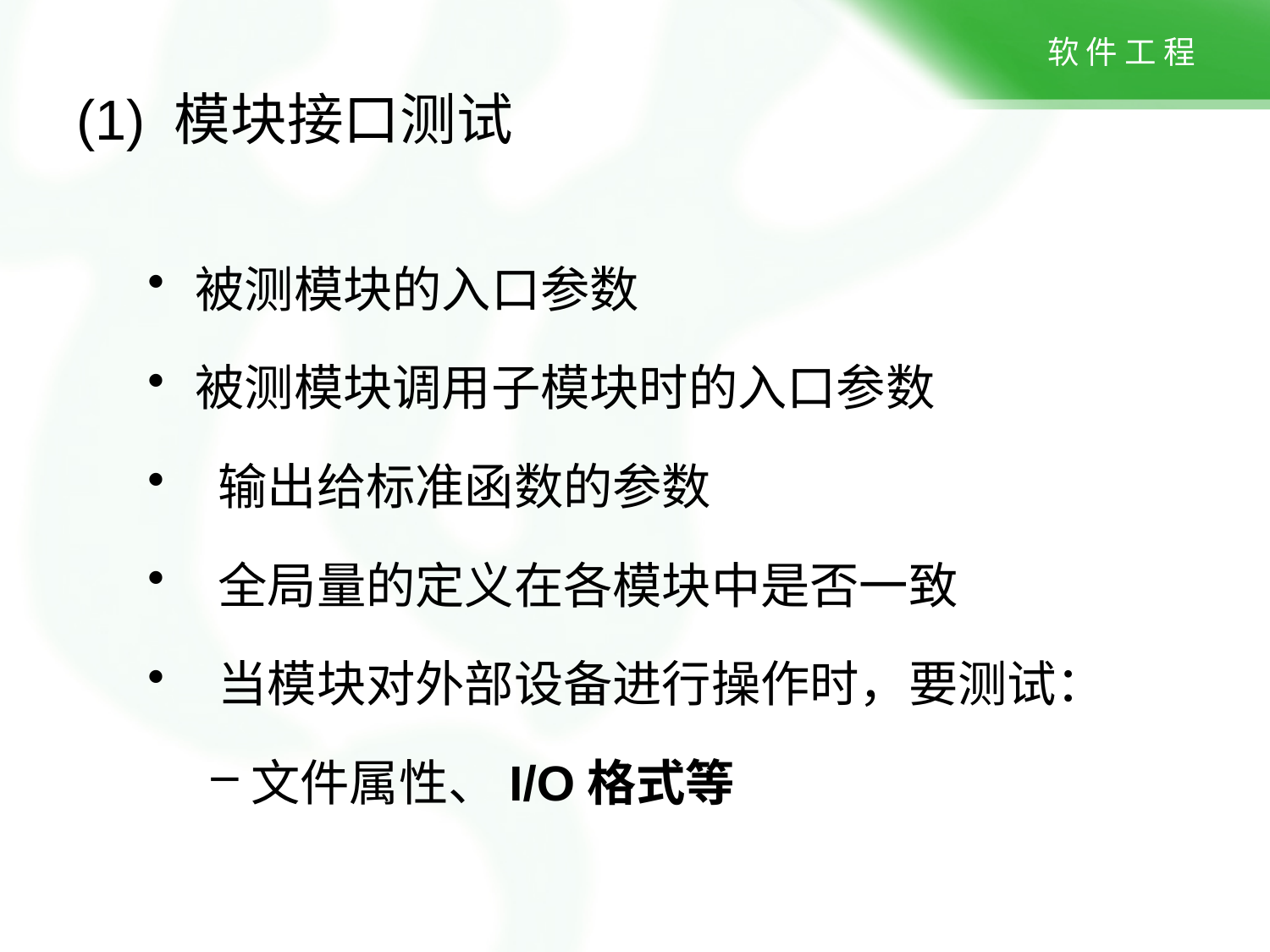

# (1) 模块接口测试
被测模块的入口参数
被测模块调用子模块时的入口参数
 输出给标准函数的参数
 全局量的定义在各模块中是否一致
 当模块对外部设备进行操作时，要测试：
文件属性、I/O格式等